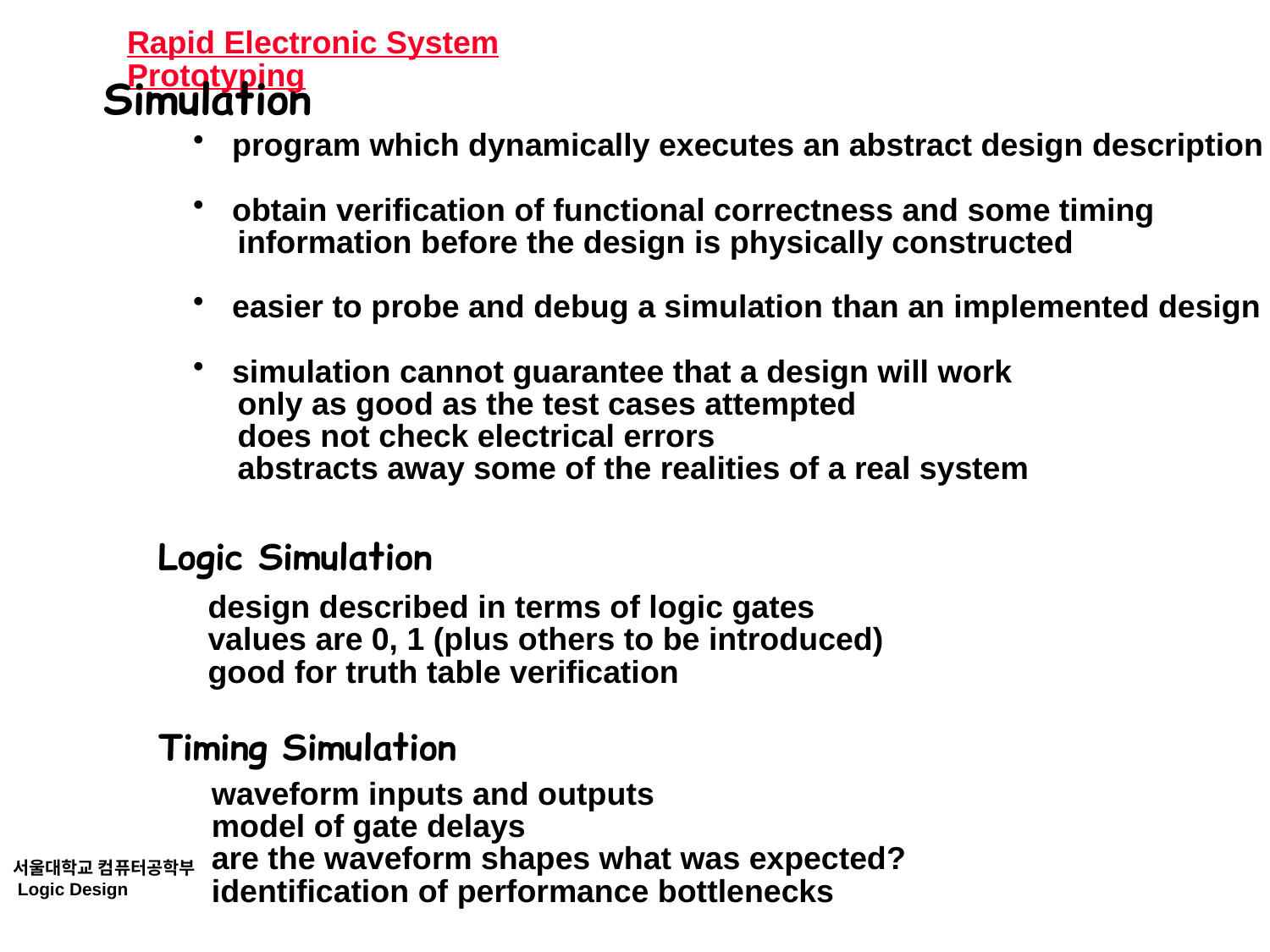

# Rapid Electronic System Prototyping
Simulation
 program which dynamically executes an abstract design description

 obtain verification of functional correctness and some timing
     information before the design is physically constructed

 easier to probe and debug a simulation than an implemented design

 simulation cannot guarantee that a design will work
     only as good as the test cases attempted
     does not check electrical errors
     abstracts away some of the realities of a real system
Logic Simulation
Timing Simulation
design described in terms of logic gates
values are 0, 1 (plus others to be introduced)
good for truth table verification
waveform inputs and outputs
model of gate delays
are the waveform shapes what was expected?
identification of performance bottlenecks
서울대학교 컴퓨터공학부
 Logic Design                                                                                                                                                                                                               Chap1.45